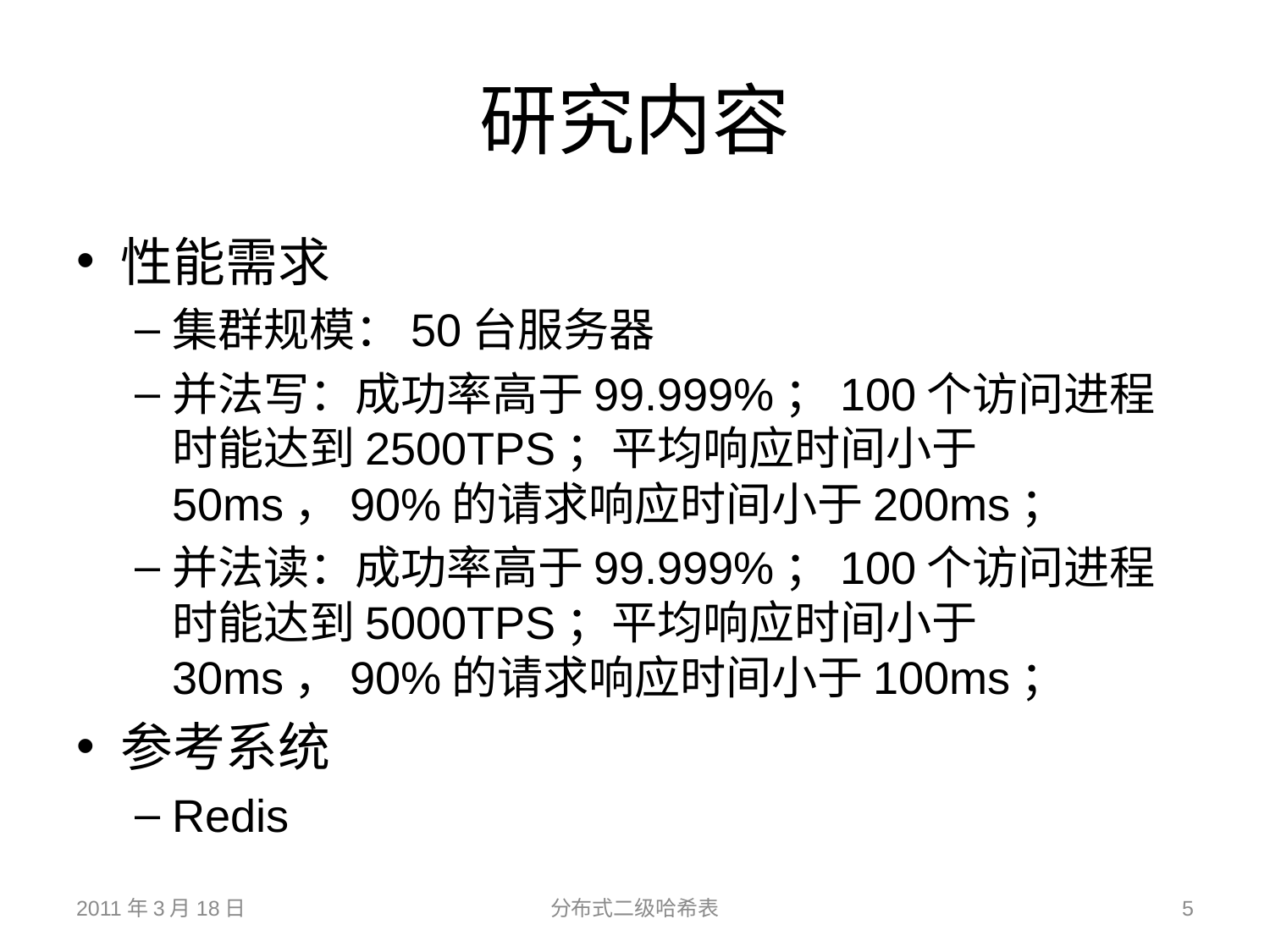

# 研究内容
性能需求
集群规模：50台服务器
并法写：成功率高于99.999%；100个访问进程时能达到2500TPS；平均响应时间小于50ms，90%的请求响应时间小于200ms；
并法读：成功率高于99.999%；100个访问进程时能达到5000TPS；平均响应时间小于30ms，90%的请求响应时间小于100ms；
参考系统
Redis
2011年3月18日
分布式二级哈希表
5